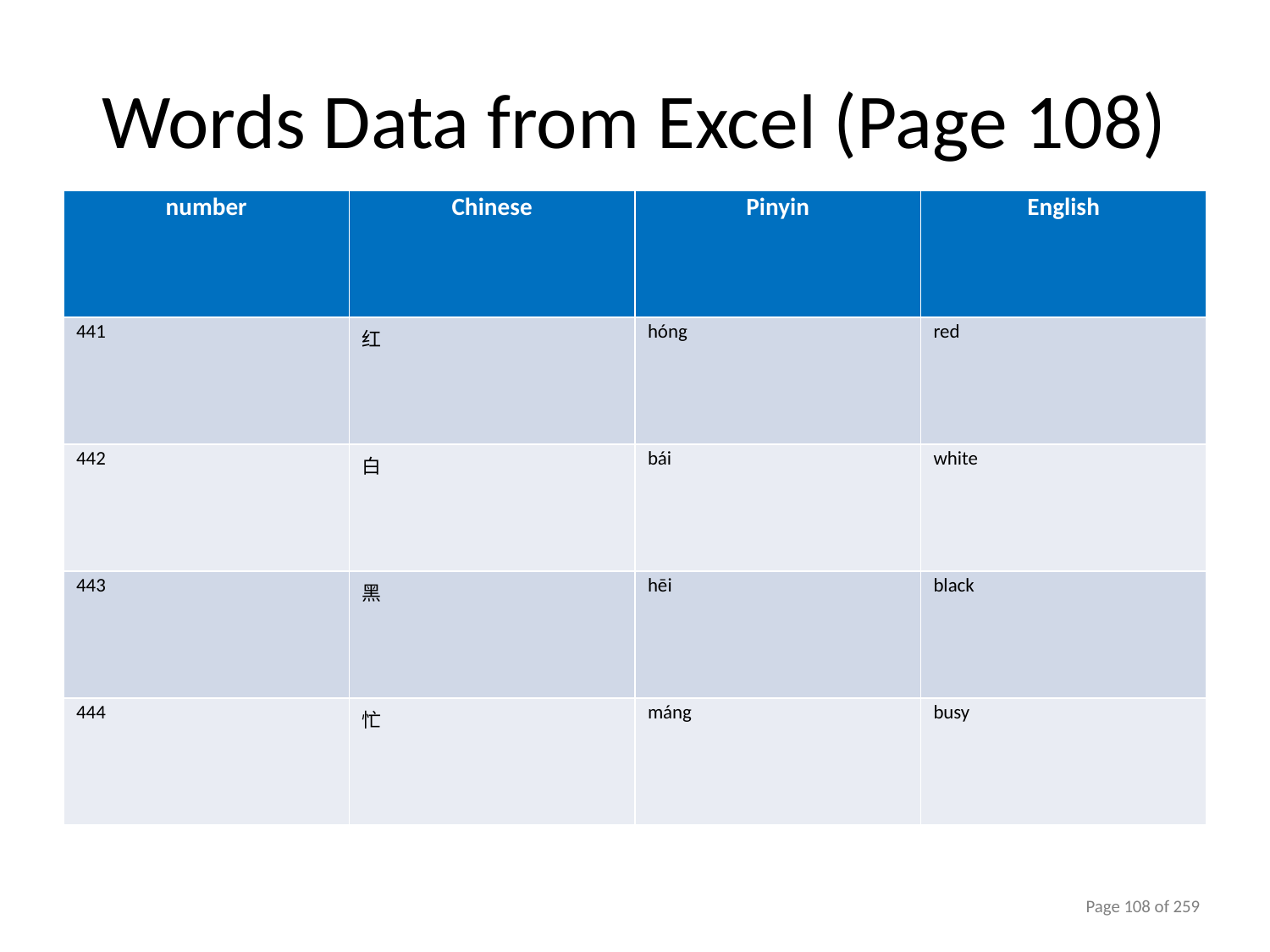

# Words Data from Excel (Page 108)
| number | Chinese | Pinyin | English |
| --- | --- | --- | --- |
| 441 | 红 | hóng | red |
| 442 | 白 | bái | white |
| 443 | 黑 | hēi | black |
| 444 | 忙 | máng | busy |

Page 108 of 259